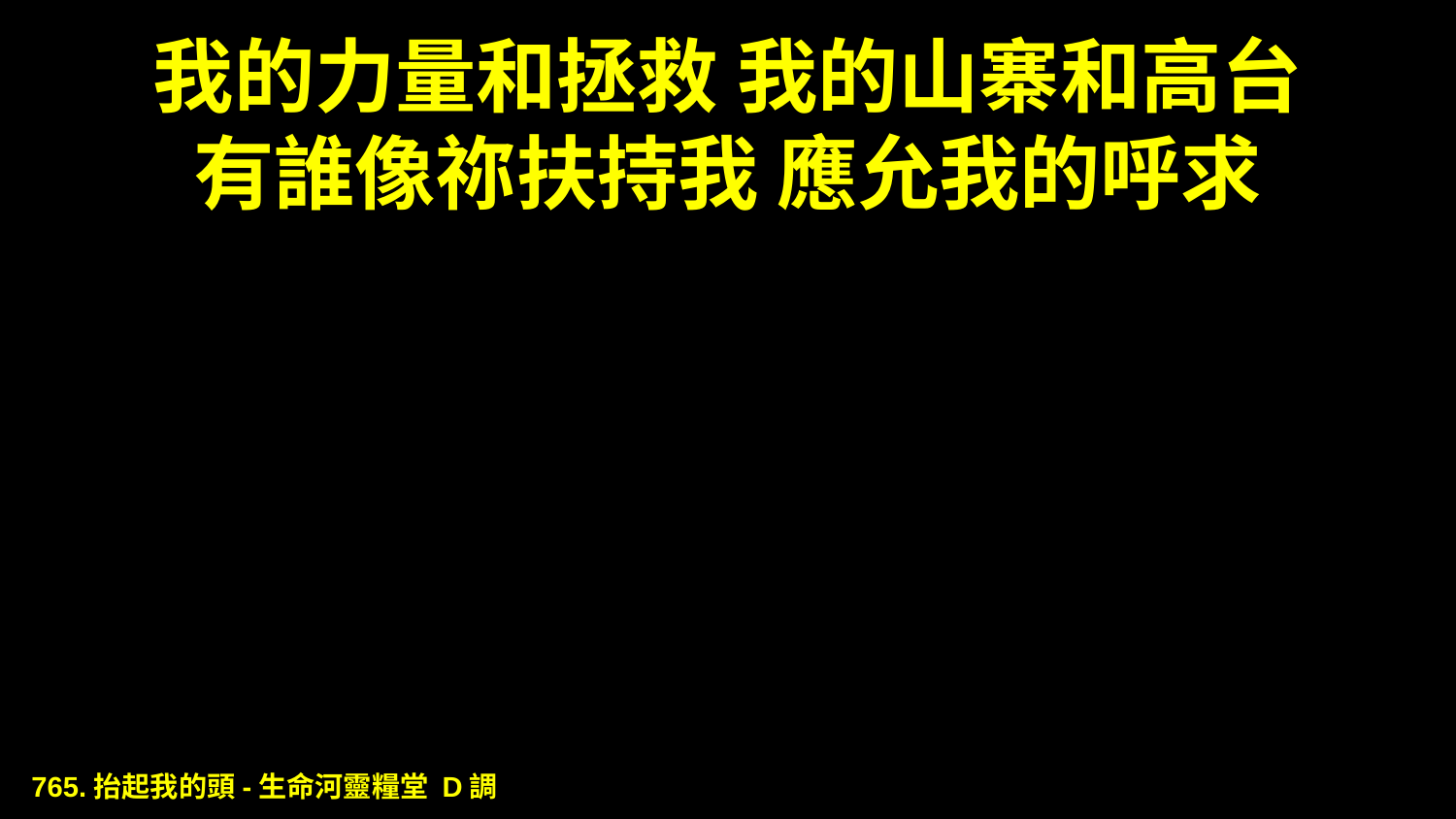

# 我的力量和拯救 我的山寨和高台 有誰像祢扶持我 應允我的呼求
765.抬起我的頭-生命河靈糧堂 D調